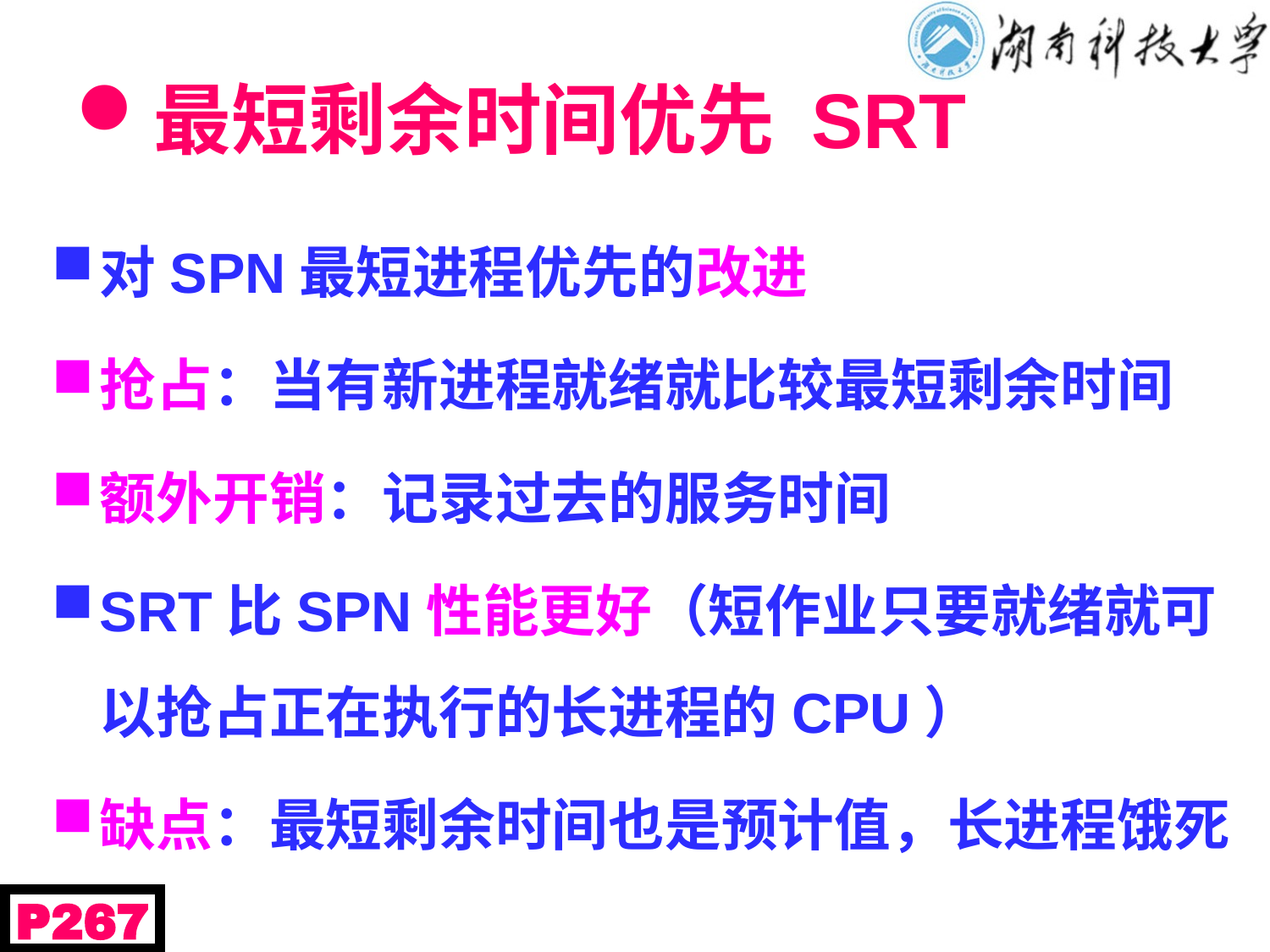

# 最短剩余时间优先 SRT
对SPN最短进程优先的改进
抢占：当有新进程就绪就比较最短剩余时间
额外开销：记录过去的服务时间
SRT比SPN性能更好（短作业只要就绪就可以抢占正在执行的长进程的CPU）
缺点：最短剩余时间也是预计值，长进程饿死
P267